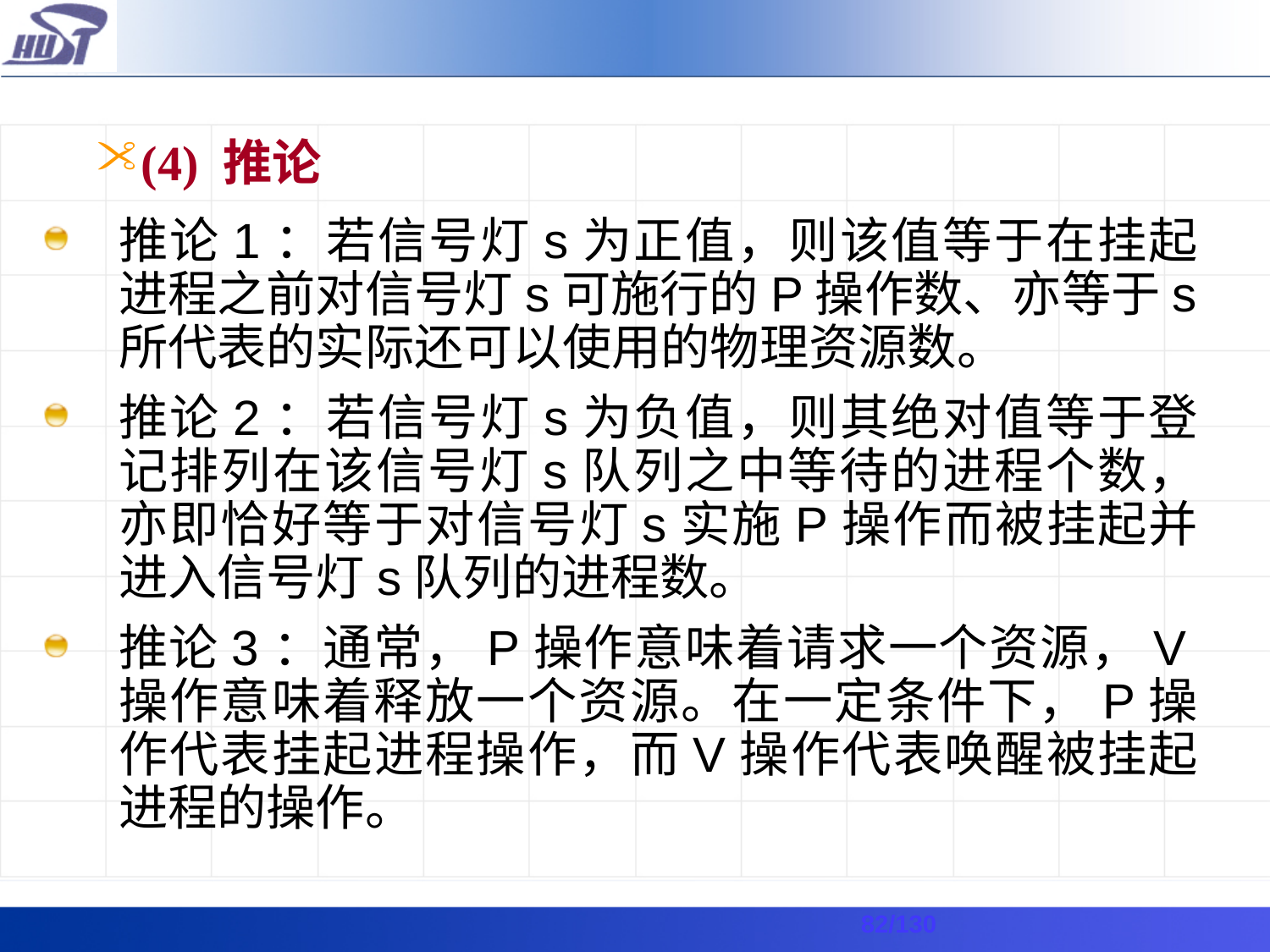

# (4) 推论
推论1：若信号灯s为正值，则该值等于在挂起进程之前对信号灯s可施行的P操作数、亦等于s所代表的实际还可以使用的物理资源数。
推论2：若信号灯s为负值，则其绝对值等于登记排列在该信号灯s队列之中等待的进程个数，亦即恰好等于对信号灯s实施P操作而被挂起并进入信号灯s队列的进程数。
推论3：通常，P操作意味着请求一个资源，V操作意味着释放一个资源。在一定条件下，P操作代表挂起进程操作，而V操作代表唤醒被挂起进程的操作。
82/130